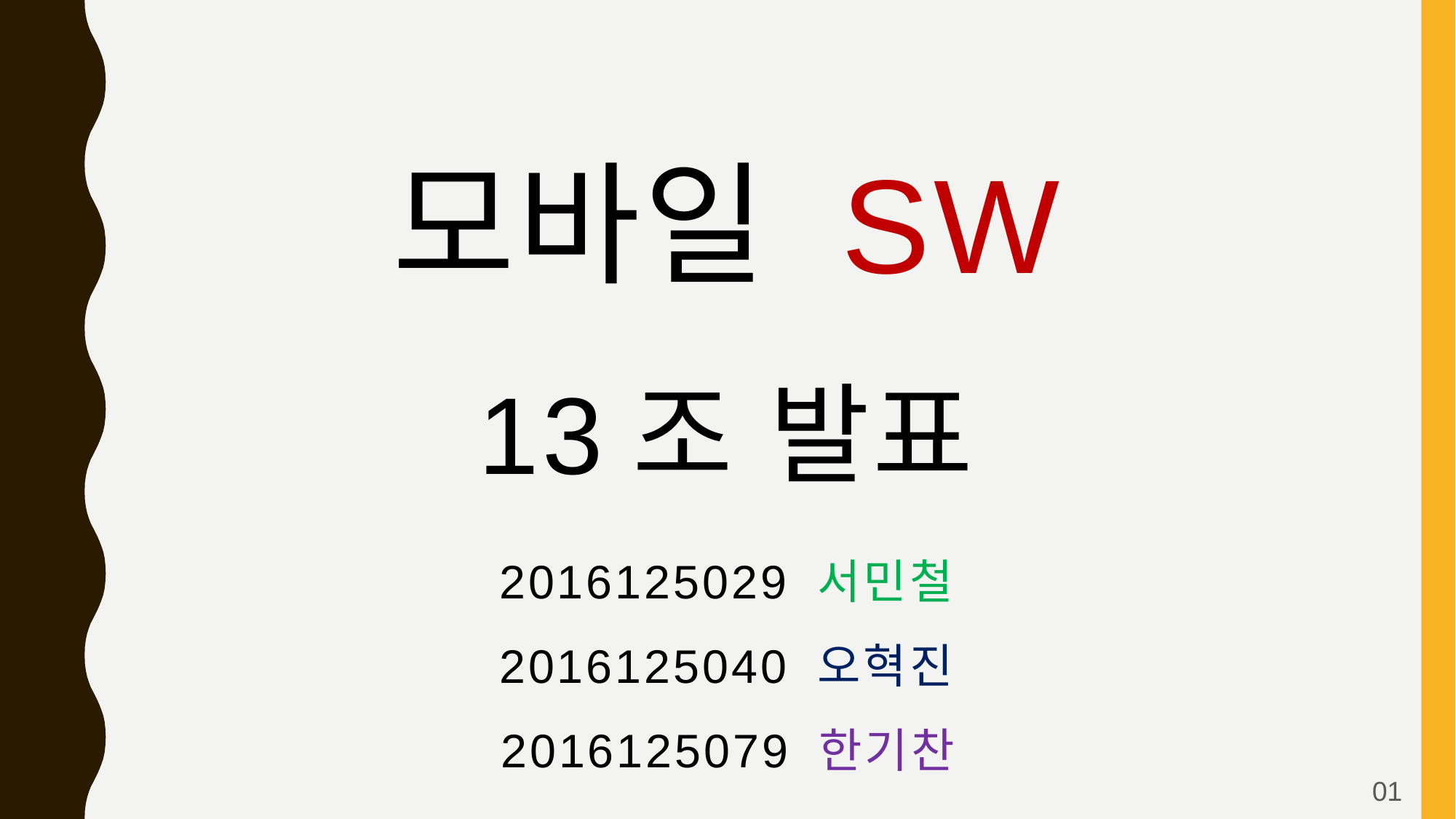

# 모바일 SW 13조 발표 2016125029 서민철 2016125040 오혁진 2016125079 한기찬
01